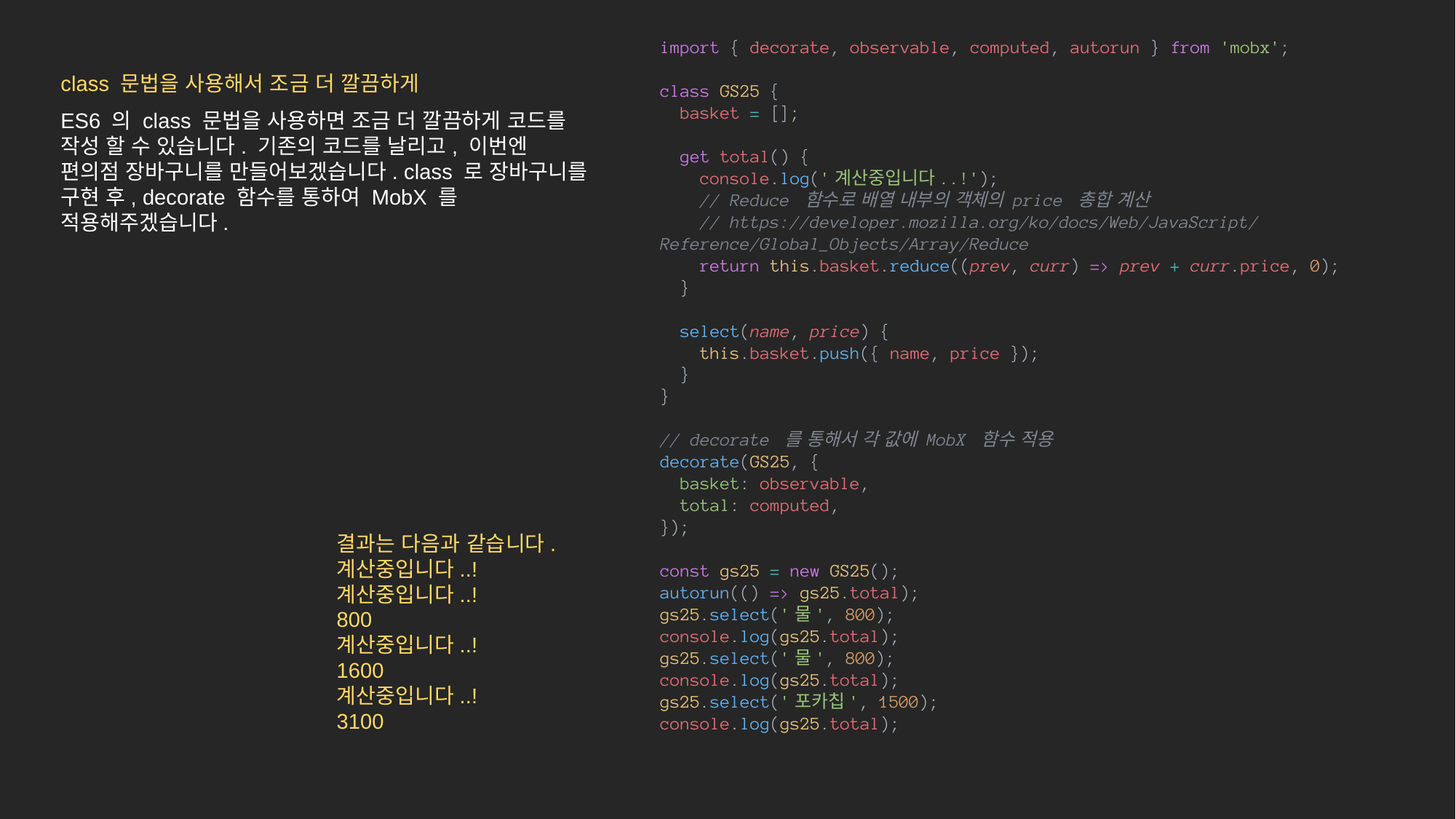

import { decorate, observable, computed, autorun } from 'mobx';
class GS25 {
  basket = [];

  get total() {
    console.log('계산중입니다..!');
    // Reduce 함수로 배열 내부의 객체의 price 총합 계산
    // https://developer.mozilla.org/ko/docs/Web/JavaScript/Reference/Global_Objects/Array/Reduce
    return this.basket.reduce((prev, curr) => prev + curr.price, 0);
  }
  select(name, price) {
    this.basket.push({ name, price });
  }
}
// decorate 를 통해서 각 값에 MobX 함수 적용
decorate(GS25, {
  basket: observable,
  total: computed,
});
const gs25 = new GS25();
autorun(() => gs25.total);
gs25.select('물', 800);
console.log(gs25.total);
gs25.select('물', 800);
console.log(gs25.total);
gs25.select('포카칩', 1500);
console.log(gs25.total);

class 문법을 사용해서 조금 더 깔끔하게
ES6 의 class 문법을 사용하면 조금 더 깔끔하게 코드를 작성 할 수 있습니다. 기존의 코드를 날리고, 이번엔 편의점 장바구니를 만들어보겠습니다. class 로 장바구니를 구현 후, decorate 함수를 통하여 MobX 를 적용해주겠습니다.
결과는 다음과 같습니다.
계산중입니다..!
계산중입니다..!
800
계산중입니다..!
1600
계산중입니다..!
3100